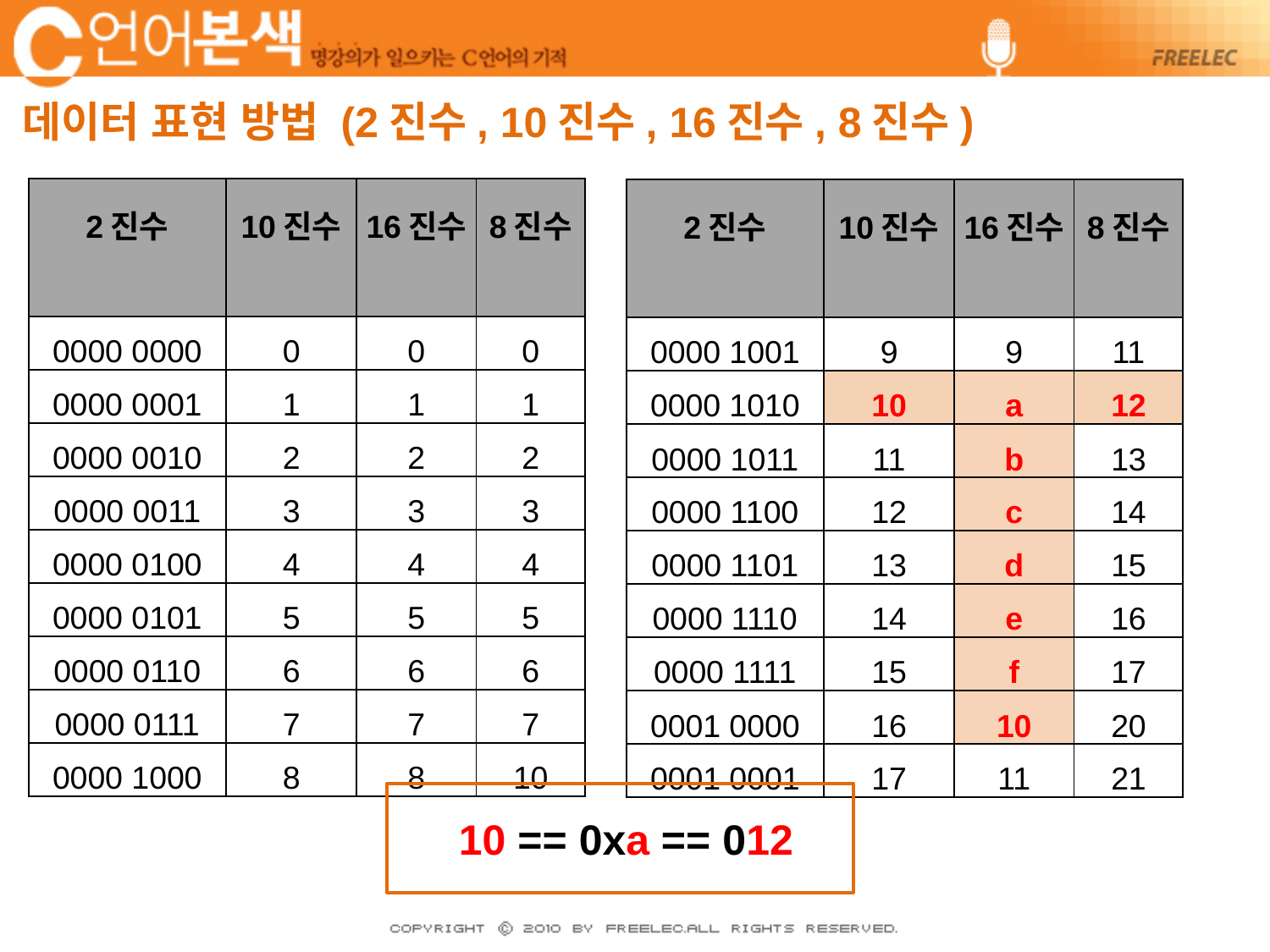

# 데이터 표현 방법 (2진수, 10진수, 16진수, 8진수)
| 2진수 | 10진수 | 16진수 | 8진수 |
| --- | --- | --- | --- |
| 0000 0000 | 0 | 0 | 0 |
| 0000 0001 | 1 | 1 | 1 |
| 0000 0010 | 2 | 2 | 2 |
| 0000 0011 | 3 | 3 | 3 |
| 0000 0100 | 4 | 4 | 4 |
| 0000 0101 | 5 | 5 | 5 |
| 0000 0110 | 6 | 6 | 6 |
| 0000 0111 | 7 | 7 | 7 |
| 0000 1000 | 8 | 8 | 10 |
| 2진수 | 10진수 | 16진수 | 8진수 |
| --- | --- | --- | --- |
| 0000 1001 | 9 | 9 | 11 |
| 0000 1010 | 10 | a | 12 |
| 0000 1011 | 11 | b | 13 |
| 0000 1100 | 12 | c | 14 |
| 0000 1101 | 13 | d | 15 |
| 0000 1110 | 14 | e | 16 |
| 0000 1111 | 15 | f | 17 |
| 0001 0000 | 16 | 10 | 20 |
| 0001 0001 | 17 | 11 | 21 |
 10 == 0xa == 012